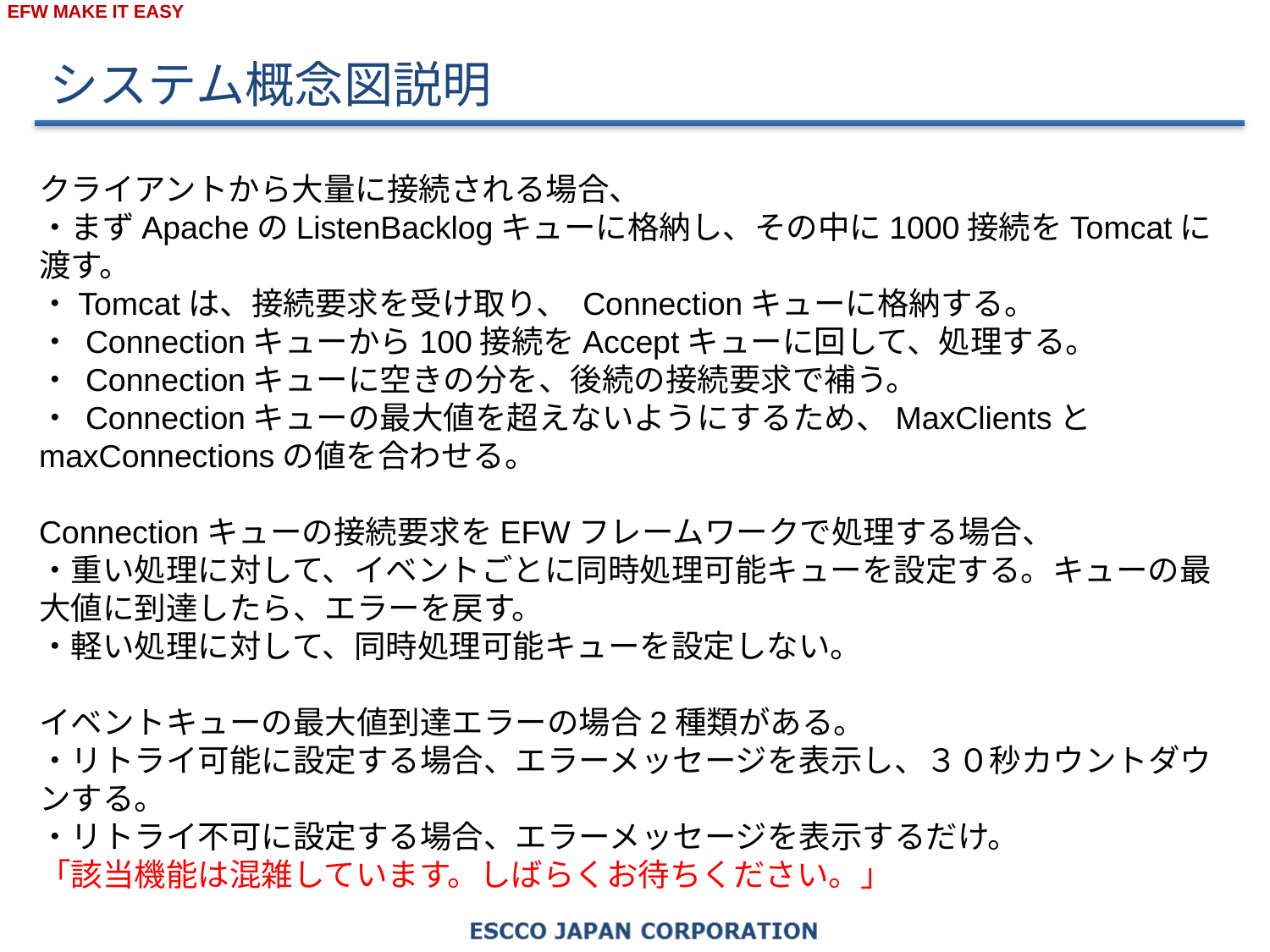

システム概念図説明
クライアントから大量に接続される場合、
・まずApacheのListenBacklogキューに格納し、その中に1000接続をTomcatに渡す。
・Tomcatは、接続要求を受け取り、 Connectionキューに格納する。
・ Connectionキューから100接続をAcceptキューに回して、処理する。
・ Connectionキューに空きの分を、後続の接続要求で補う。
・ Connectionキューの最大値を超えないようにするため、MaxClientsとmaxConnectionsの値を合わせる。

Connectionキューの接続要求をEFWフレームワークで処理する場合、
・重い処理に対して、イベントごとに同時処理可能キューを設定する。キューの最大値に到達したら、エラーを戻す。
・軽い処理に対して、同時処理可能キューを設定しない。

イベントキューの最大値到達エラーの場合2種類がある。
・リトライ可能に設定する場合、エラーメッセージを表示し、３０秒カウントダウンする。
・リトライ不可に設定する場合、エラーメッセージを表示するだけ。
「該当機能は混雑しています。しばらくお待ちください。」